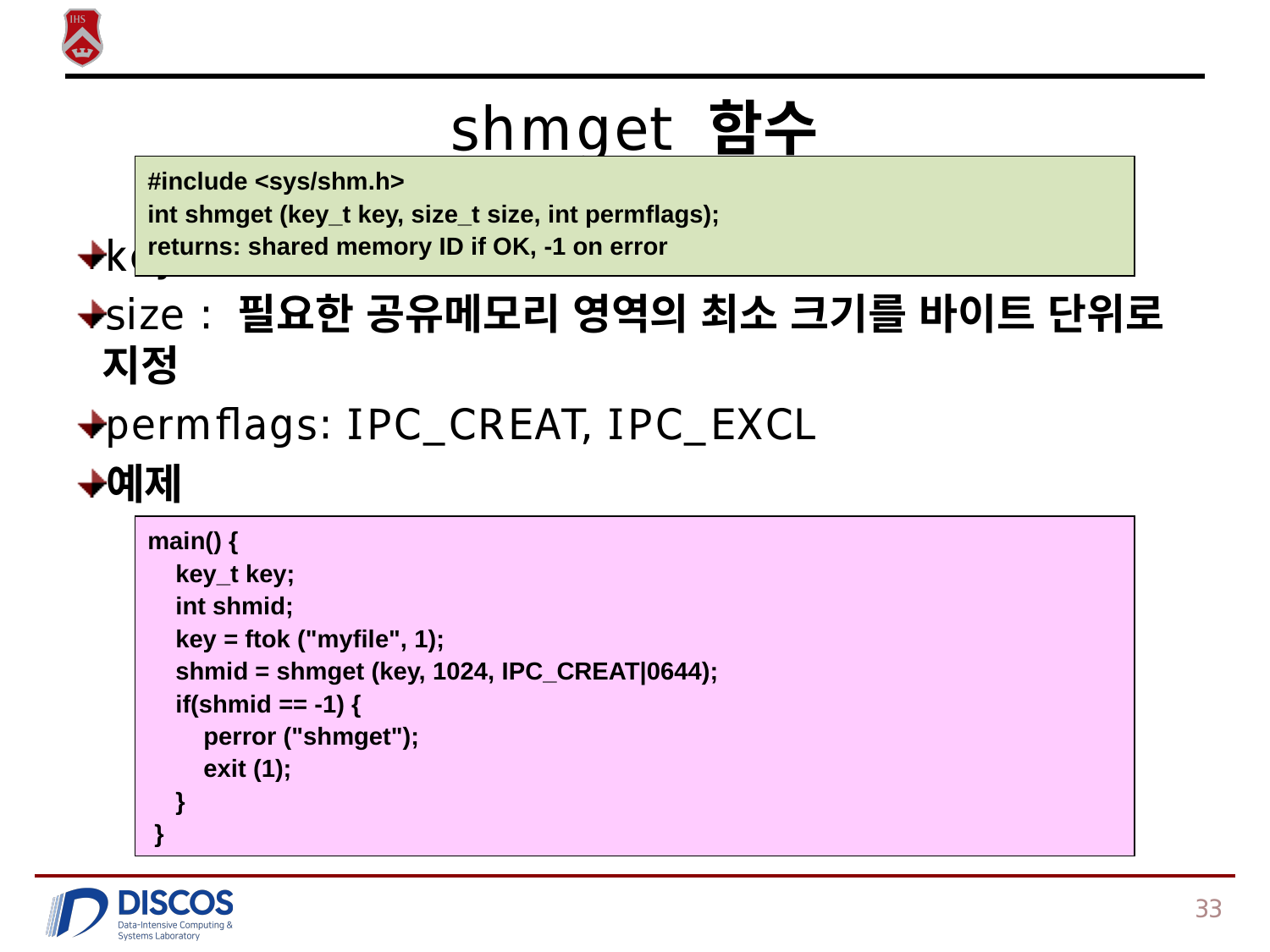

# shmget 함수
#include <sys/shm.h>
int shmget (key_t key, size_t size, int permflags);
returns: shared memory ID if OK, -1 on error
key : 공유 메모리 영역 식별
size : 필요한 공유메모리 영역의 최소 크기를 바이트 단위로 지정
permflags: IPC_CREAT, IPC_EXCL
예제
main() {
    key_t key;
    int shmid;
    key = ftok ("myfile", 1);
    shmid = shmget (key, 1024, IPC_CREAT|0644);
    if(shmid == -1) {
        perror ("shmget");
        exit (1);
    }
 }
33